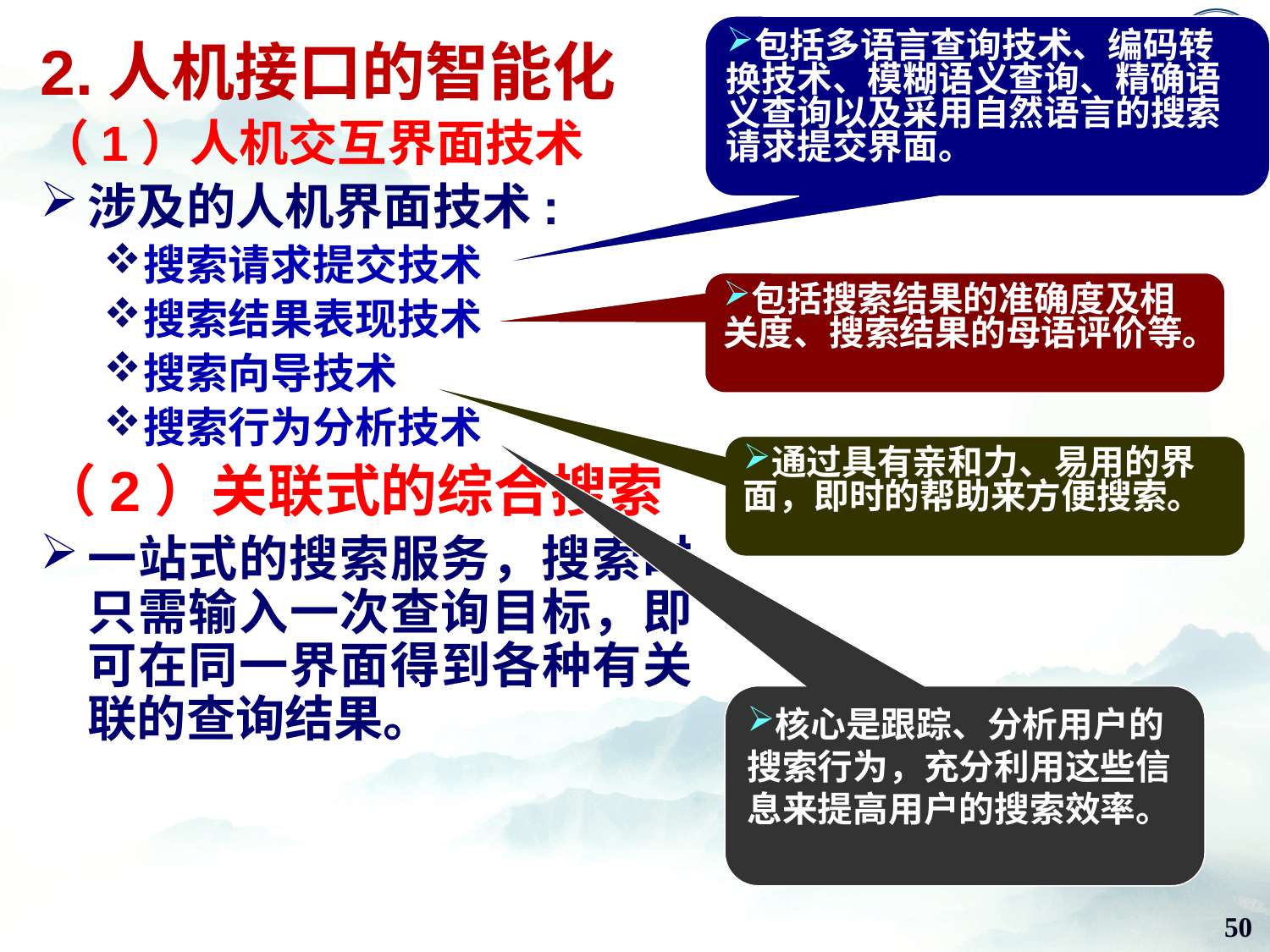

包括多语言查询技术、编码转换技术、模糊语义查询、精确语义查询以及采用自然语言的搜索请求提交界面。
2.人机接口的智能化
（1）人机交互界面技术
涉及的人机界面技术:
搜索请求提交技术
搜索结果表现技术
搜索向导技术
搜索行为分析技术
（2）关联式的综合搜索
一站式的搜索服务，搜索时只需输入一次查询目标，即可在同一界面得到各种有关联的查询结果。
包括搜索结果的准确度及相关度、搜索结果的母语评价等。
通过具有亲和力、易用的界面，即时的帮助来方便搜索。
核心是跟踪、分析用户的搜索行为，充分利用这些信息来提高用户的搜索效率。
50